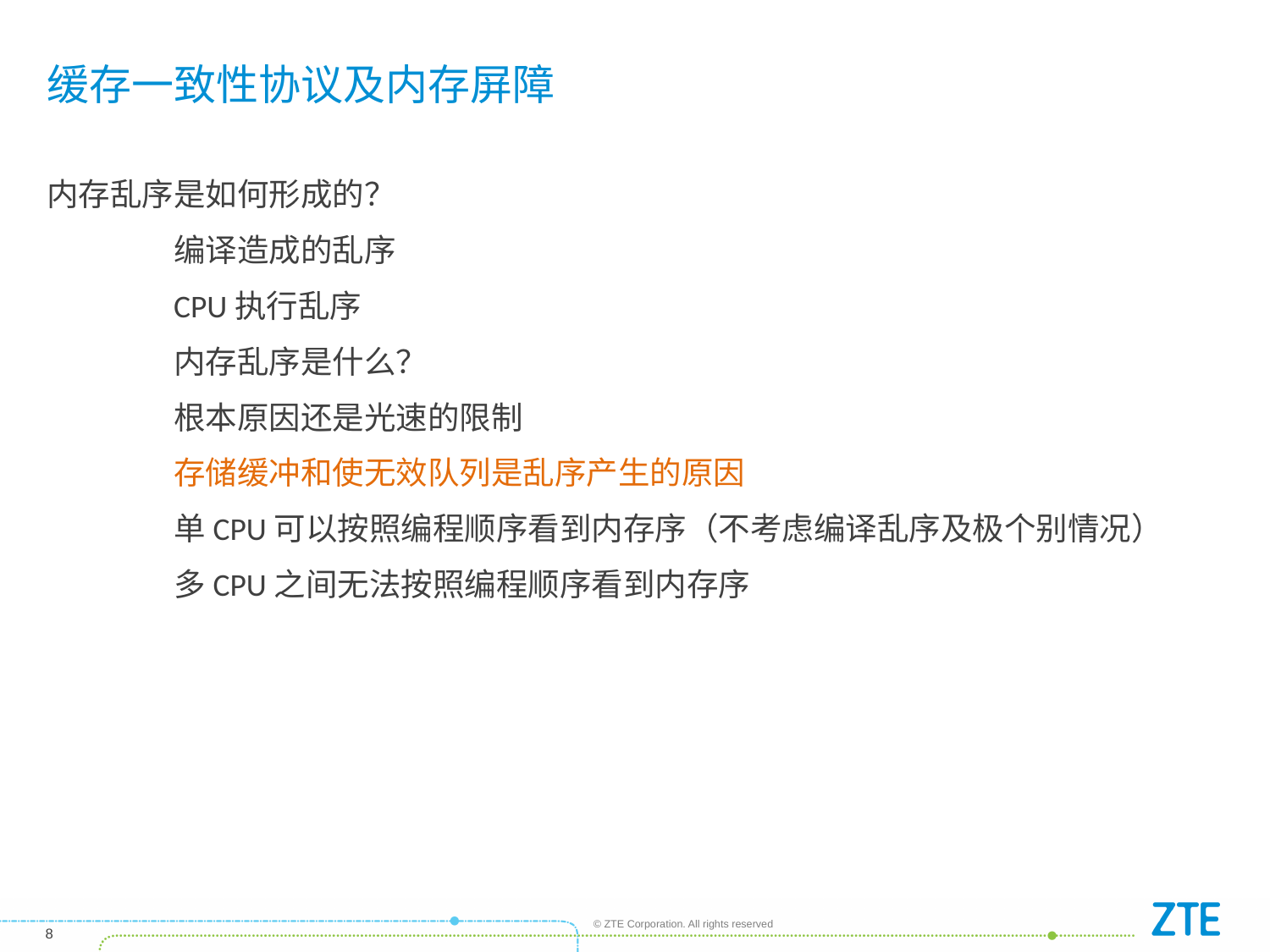

# 缓存一致性协议及内存屏障
内存乱序是如何形成的？
	编译造成的乱序
	CPU执行乱序
	内存乱序是什么？
	根本原因还是光速的限制
	存储缓冲和使无效队列是乱序产生的原因
	单CPU可以按照编程顺序看到内存序（不考虑编译乱序及极个别情况）
	多CPU之间无法按照编程顺序看到内存序